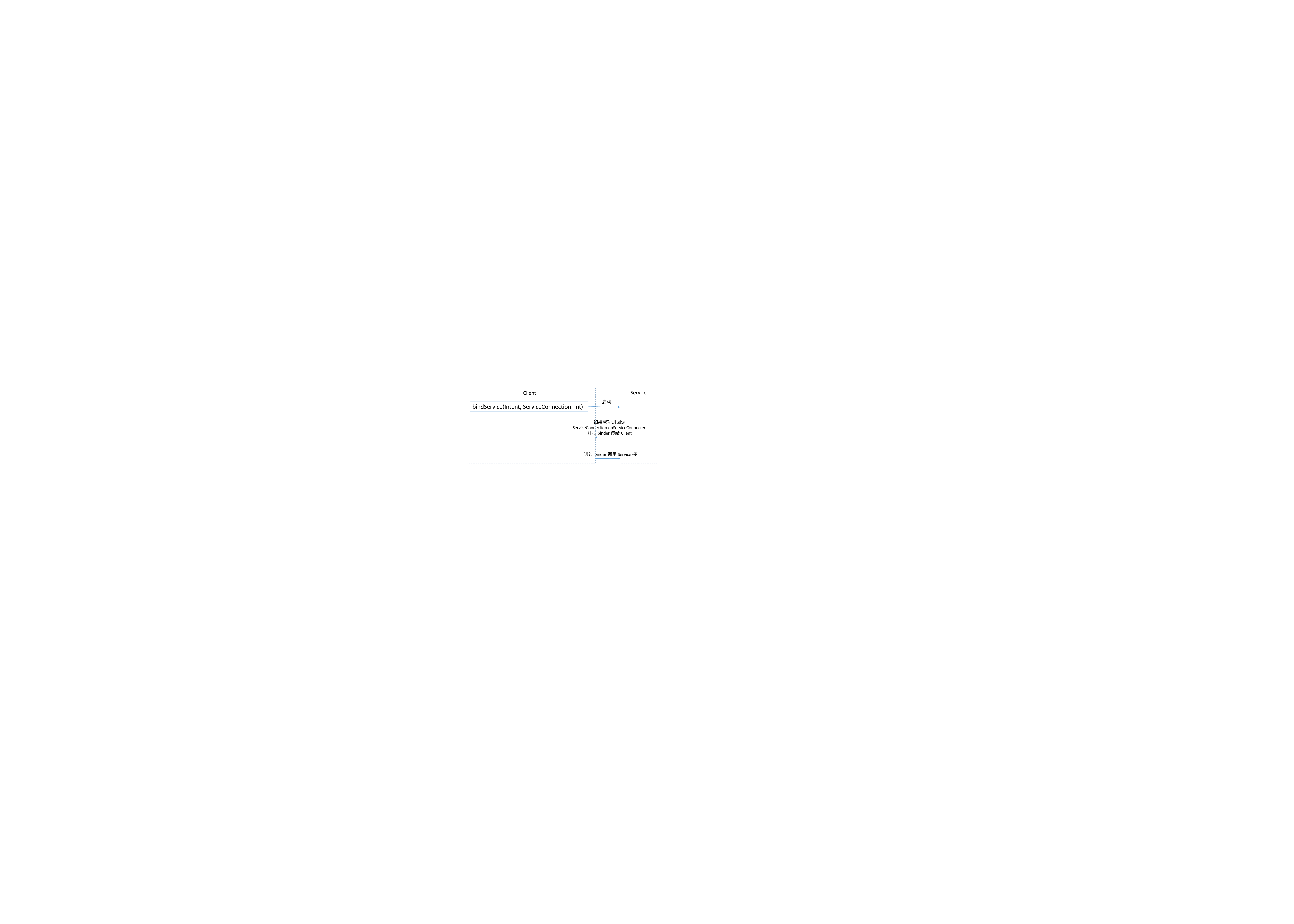

Service
Client

启动
bindService(Intent, ServiceConnection, int)
如果成功则回调
ServiceConnection.onServiceConnected
并把binder传给Client
通过binder调用Service接口